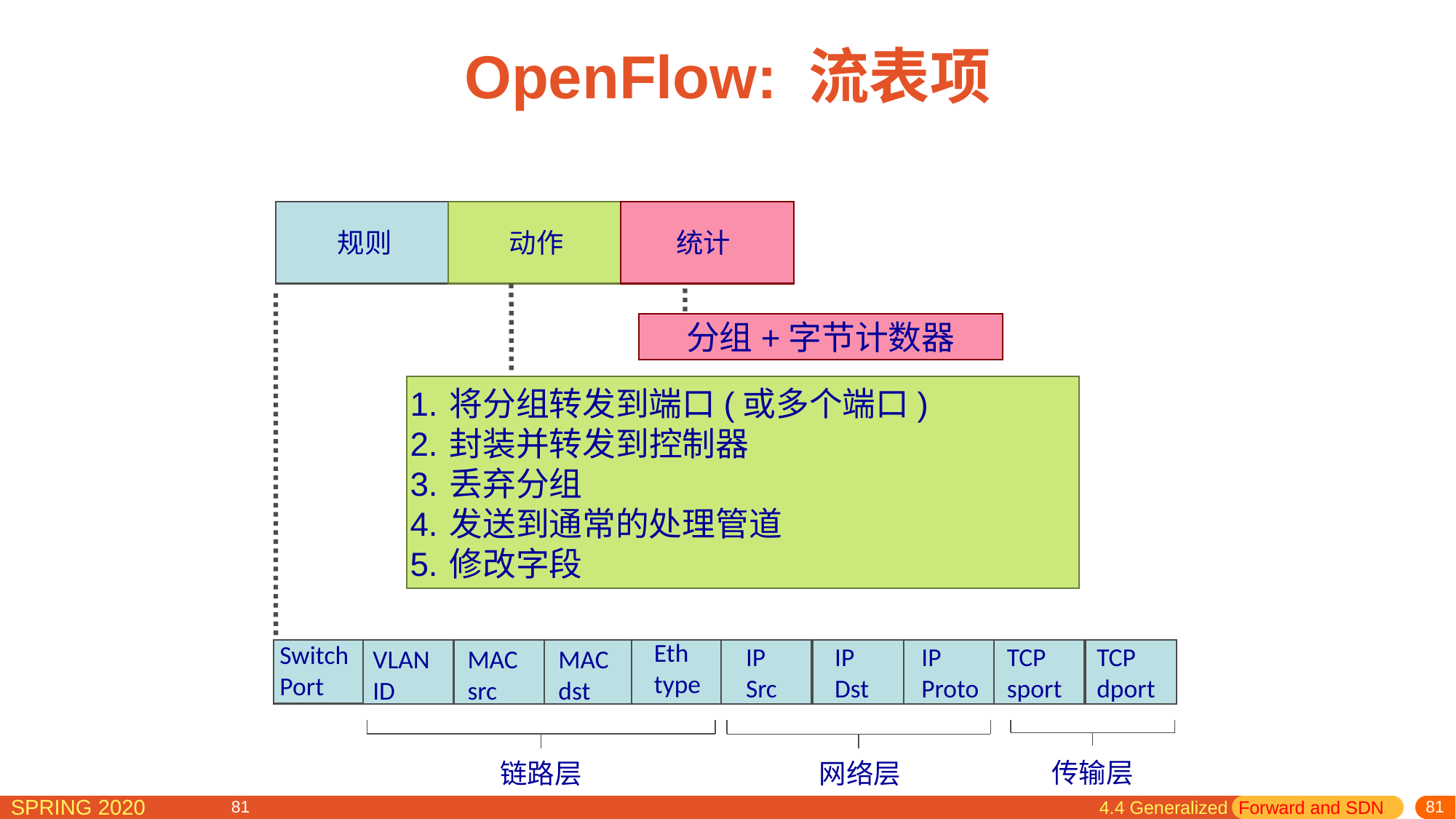

# OpenFlow: 流表项

规则
动作
统计

分组+字节计数器
将分组转发到端口(或多个端口)
封装并转发到控制器
丢弃分组
发送到通常的处理管道
修改字段
Eth
type
Switch
Port

IP
Src
IP
Dst
TCP
sport
TCP
dport
IP
Proto
VLAN
ID
MAC
src
MAC
dst
传输层
链路层
网络层
4.4 Generalized  Forward and SDN